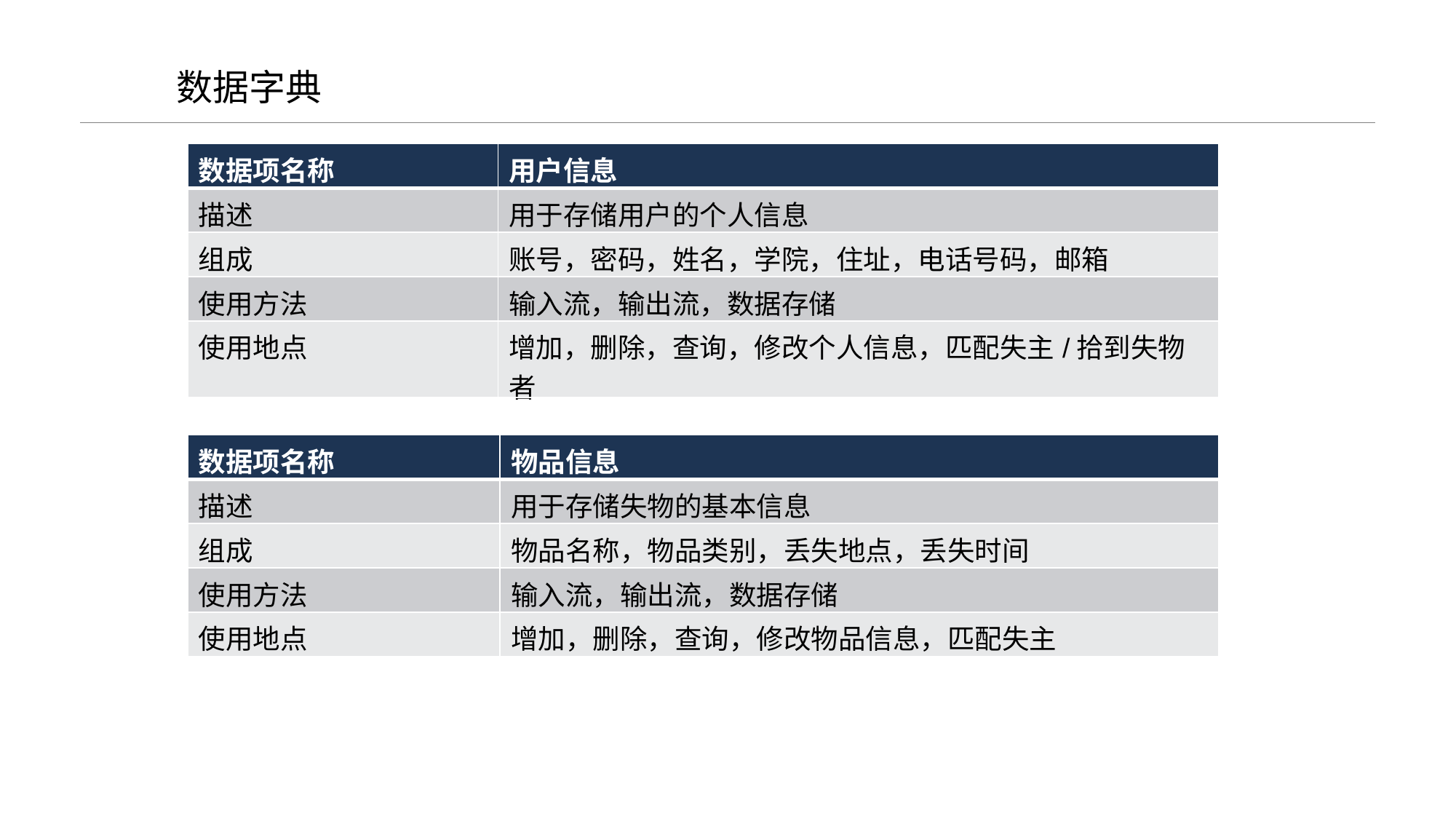

数据字典
| 数据项名称 | 用户信息 |
| --- | --- |
| 描述 | 用于存储用户的个人信息 |
| 组成 | 账号，密码，姓名，学院，住址，电话号码，邮箱 |
| 使用方法 | 输入流，输出流，数据存储 |
| 使用地点 | 增加，删除，查询，修改个人信息，匹配失主/拾到失物者 |
| 数据项名称 | 物品信息 |
| --- | --- |
| 描述 | 用于存储失物的基本信息 |
| 组成 | 物品名称，物品类别，丢失地点，丢失时间 |
| 使用方法 | 输入流，输出流，数据存储 |
| 使用地点 | 增加，删除，查询，修改物品信息，匹配失主 |